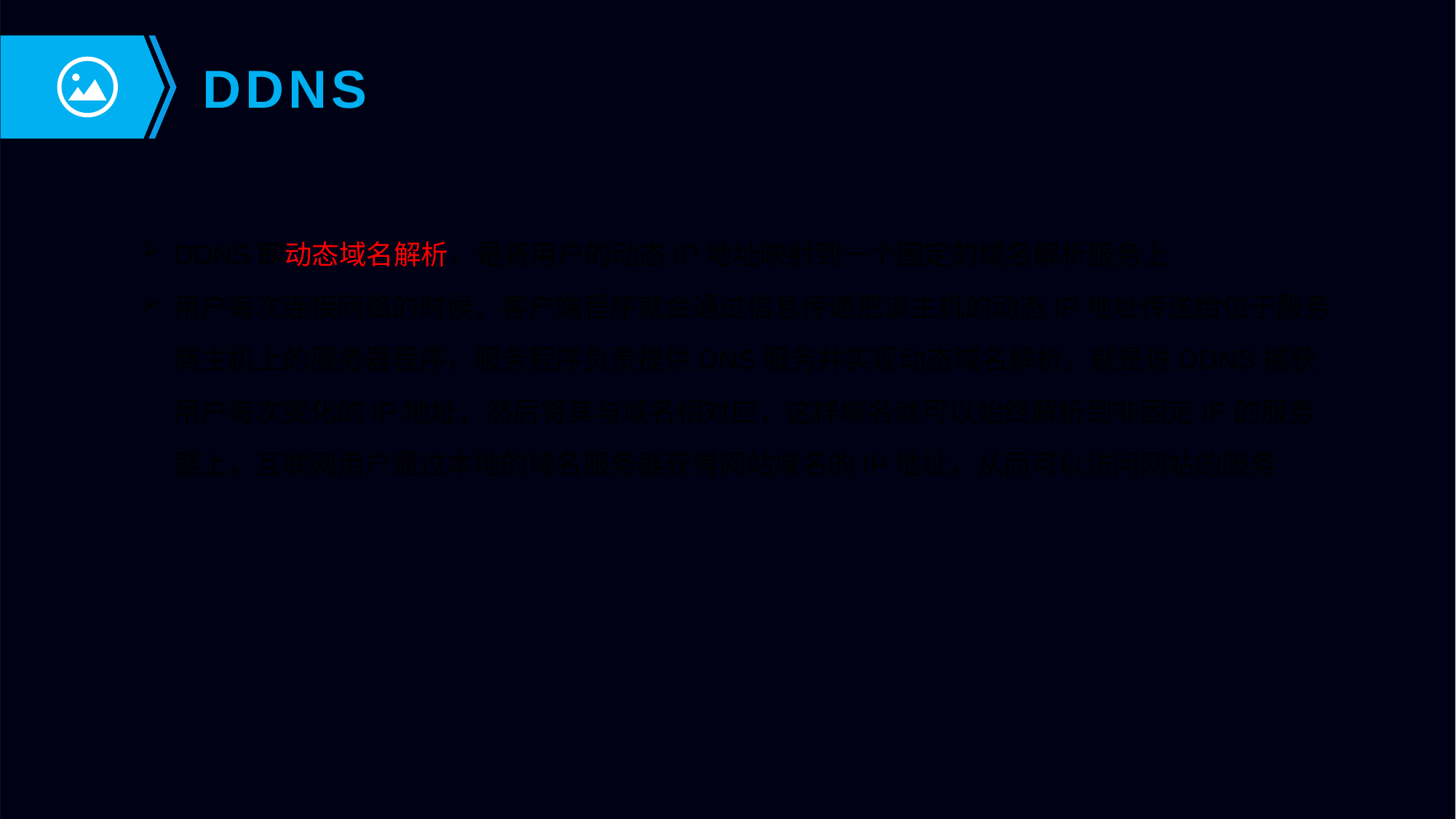

# DDNS
DDNS即动态域名解析，是将用户的动态IP地址映射到一个固定的域名解析服务上
用户每次连接网络的时候，客户端程序就会通过信息传递把该主机的动态IP地址传送给位于服务商主机上的服务器程序，服务程序负责提供DNS服务并实现动态域名解析。就是说DDNS捕获用户每次变化的IP地址，然后将其与域名相对应，这样域名就可以始终解析到非固定IP的服务器上，互联网用户通过本地的域名服务器获得网站域名的IP地址，从而可以访问网站的服务